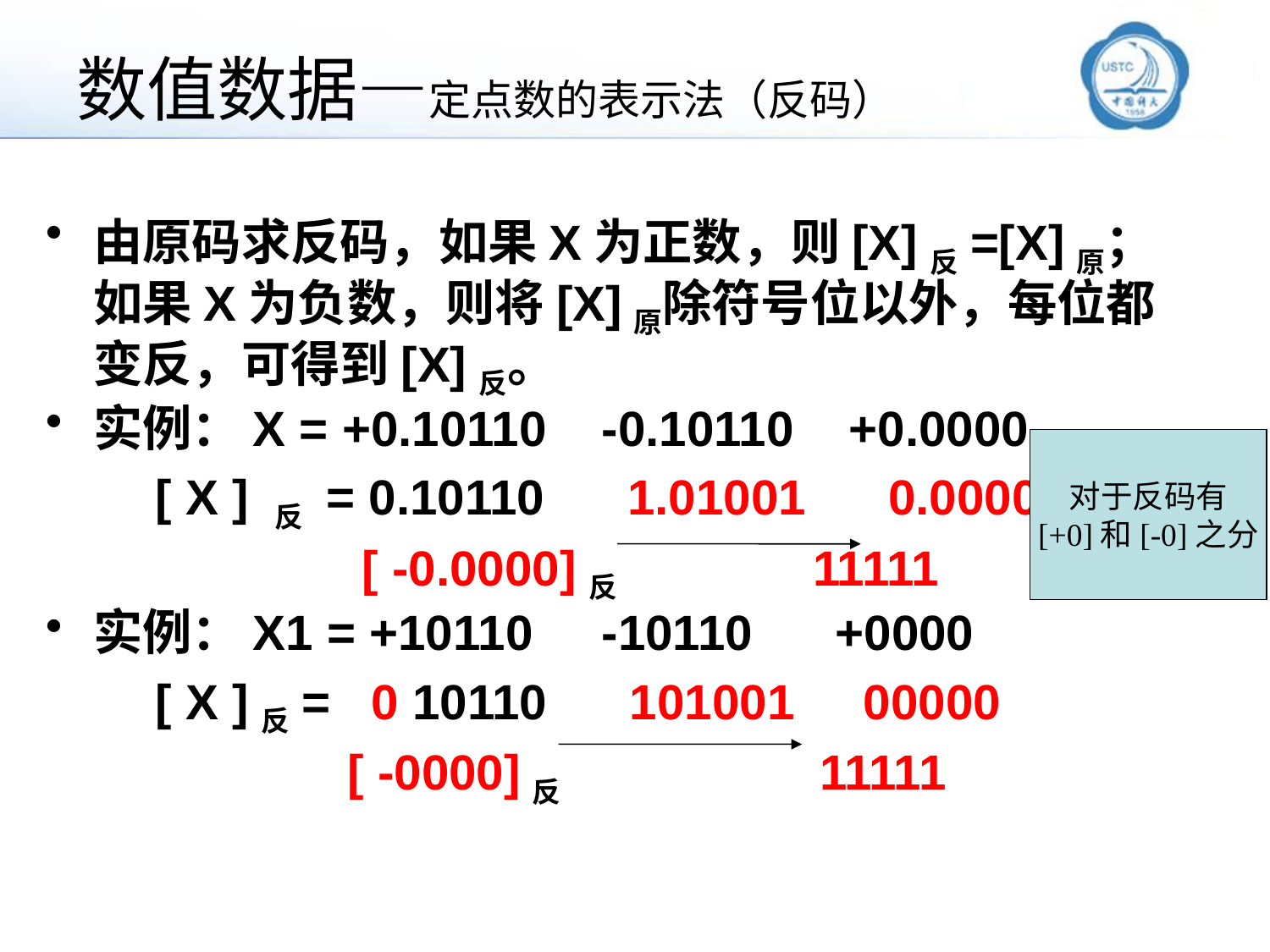

# 数值数据—定点数的表示法（反码）
由原码求反码，如果X为正数，则[X]反=[X]原；如果X为负数，则将[X]原除符号位以外，每位都变反，可得到[X]反。
实例：X = +0.10110    -0.10110    +0.0000
        [ X ] 反 = 0.10110      1.01001      0.0000
                       [ -0.0000]反                            11111
实例：X1 = +10110     -10110      +0000
        [ X ]反=   0 10110      101001     00000
			[ -0000]反                      11111
对于反码有
[+0]和[-0]之分